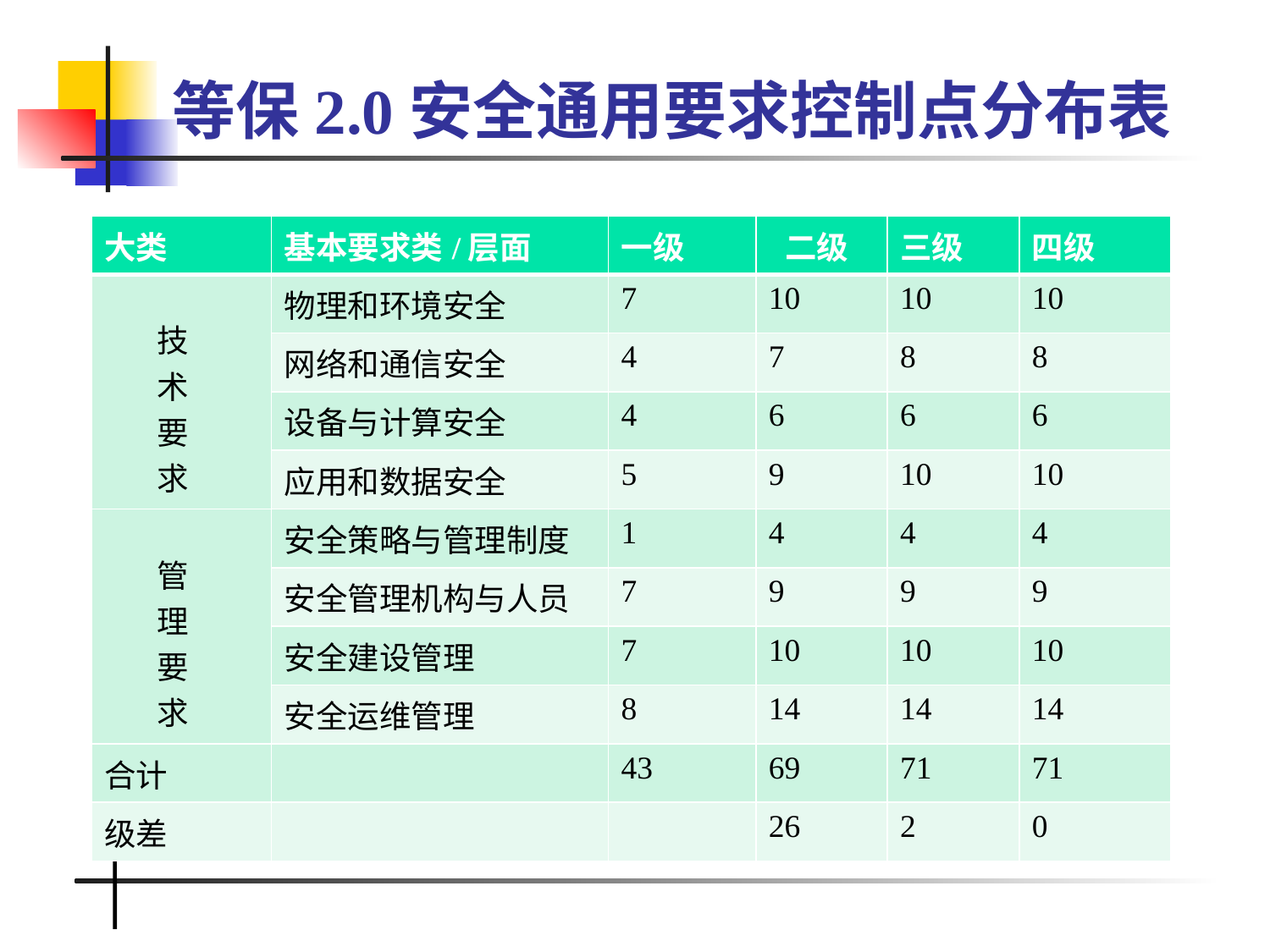

# 等保2.0安全通用要求控制点分布表
| 大类 | 基本要求类/层面 | 一级 | 二级 | 三级 | 四级 |
| --- | --- | --- | --- | --- | --- |
| 技 术 要 求 | 物理和环境安全 | 7 | 10 | 10 | 10 |
|  | 网络和通信安全 | 4 | 7 | 8 | 8 |
|  | 设备与计算安全 | 4 | 6 | 6 | 6 |
|  | 应用和数据安全 | 5 | 9 | 10 | 10 |
| 管 理 要 求 | 安全策略与管理制度 | 1 | 4 | 4 | 4 |
|  | 安全管理机构与人员 | 7 | 9 | 9 | 9 |
|  | 安全建设管理 | 7 | 10 | 10 | 10 |
|  | 安全运维管理 | 8 | 14 | 14 | 14 |
| 合计 |  | 43 | 69 | 71 | 71 |
| 级差 |  |  | 26 | 2 | 0 |